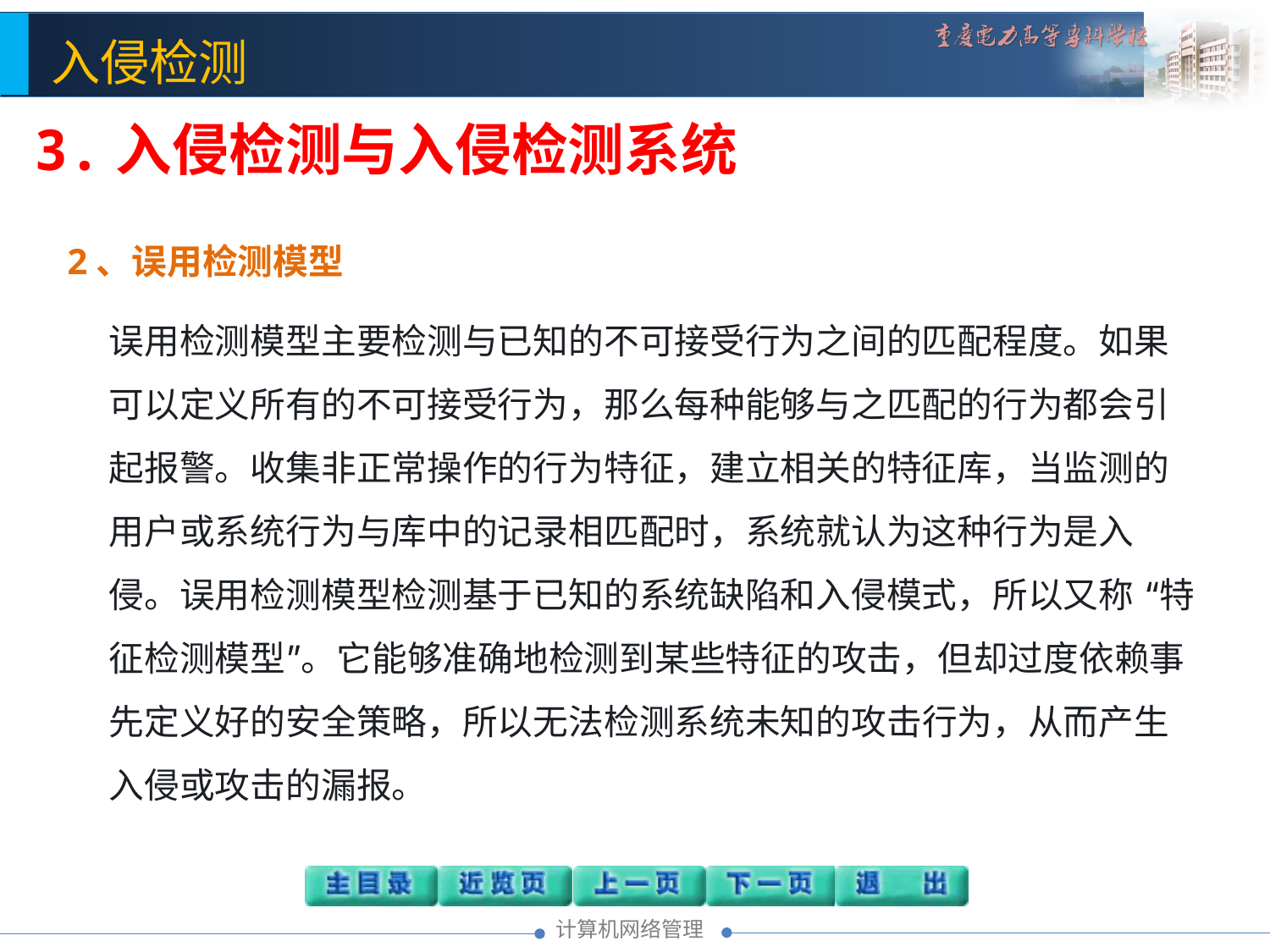

3.入侵检测与入侵检测系统
2、误用检测模型
误用检测模型主要检测与已知的不可接受行为之间的匹配程度。如果可以定义所有的不可接受行为，那么每种能够与之匹配的行为都会引起报警。收集非正常操作的行为特征，建立相关的特征库，当监测的用户或系统行为与库中的记录相匹配时，系统就认为这种行为是入侵。误用检测模型检测基于已知的系统缺陷和入侵模式，所以又称 “特征检测模型”。它能够准确地检测到某些特征的攻击，但却过度依赖事先定义好的安全策略，所以无法检测系统未知的攻击行为，从而产生入侵或攻击的漏报。